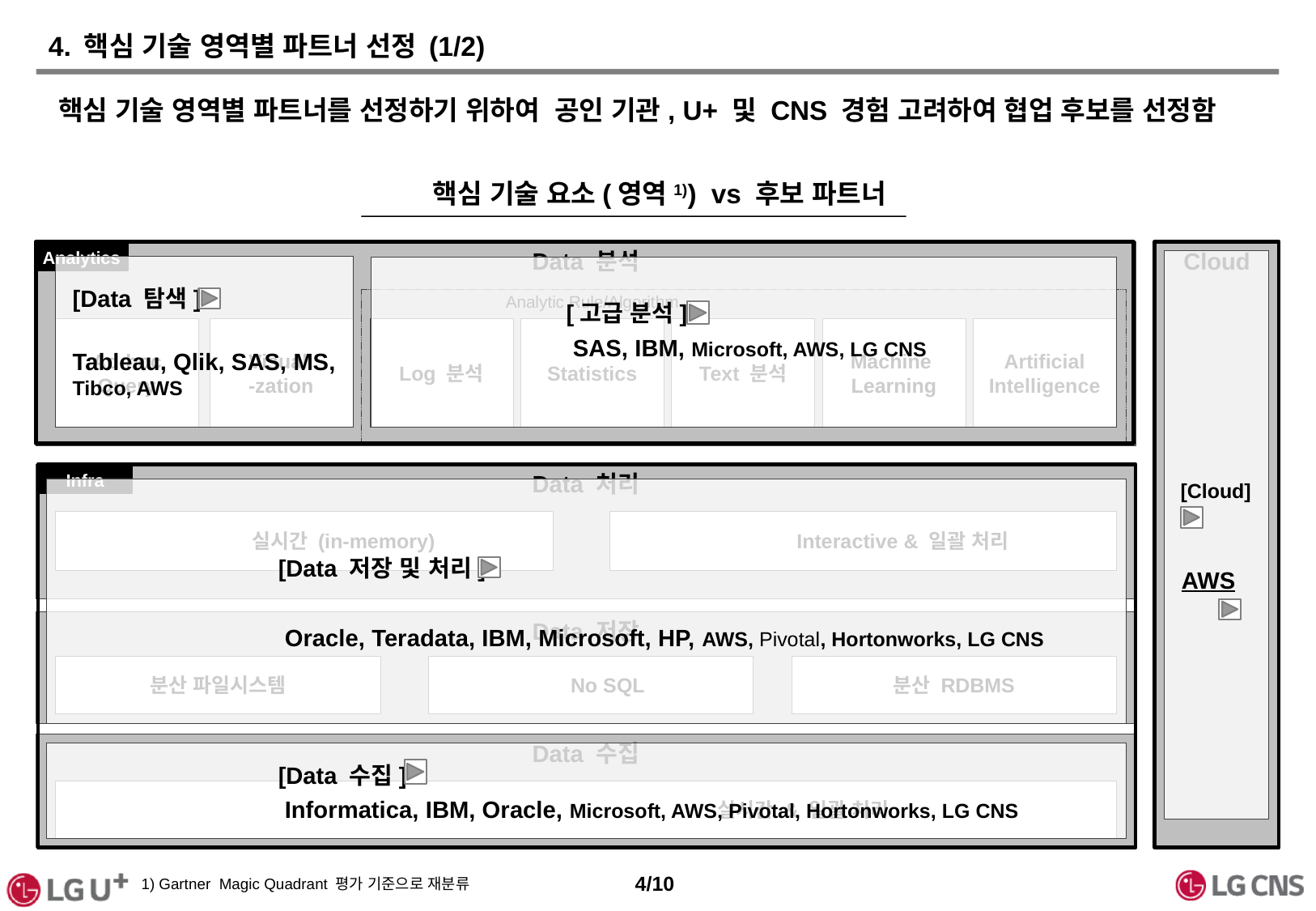

# 4. 핵심 기술 영역별 파트너 선정 (1/2)
핵심 기술 영역별 파트너를 선정하기 위하여  공인 기관, U+ 및 CNS 경험 고려하여 협업 후보를 선정함
핵심 기술 요소(영역1))  vs 후보 파트너

Cloud

Analytics
Data 분석
  [Cloud]

AWS
[Data 탐색]

Tableau, Qlik, SAS, MS, Tibco, AWS
[고급 분석]
 SAS, IBM, Microsoft, AWS, LG CNS
[Data 저장 및 처리]

 Oracle, Teradata, IBM, Microsoft, HP, AWS, Pivotal, Hortonworks, LG CNS
[Data 수집]
 Informatica, IBM, Oracle, Microsoft, AWS, Pivotal, Hortonworks, LG CNS

Analytic Rule/Algorithm

Log 분석
Statistics
Text 분석
Machine
Learning
Artificial
Intelligence
Visuali
-zation
Ad-hoc
Query
Data 처리

Infra

             실시간 (in-memory)
              Interactive & 일괄 처리

Data 저장
분산 파일시스템
      No SQL
분산 RDBMS
Data 수집
                                                                            실시간 & 일괄 처리
4/10
 1) Gartner  Magic Quadrant 평가 기준으로 재분류